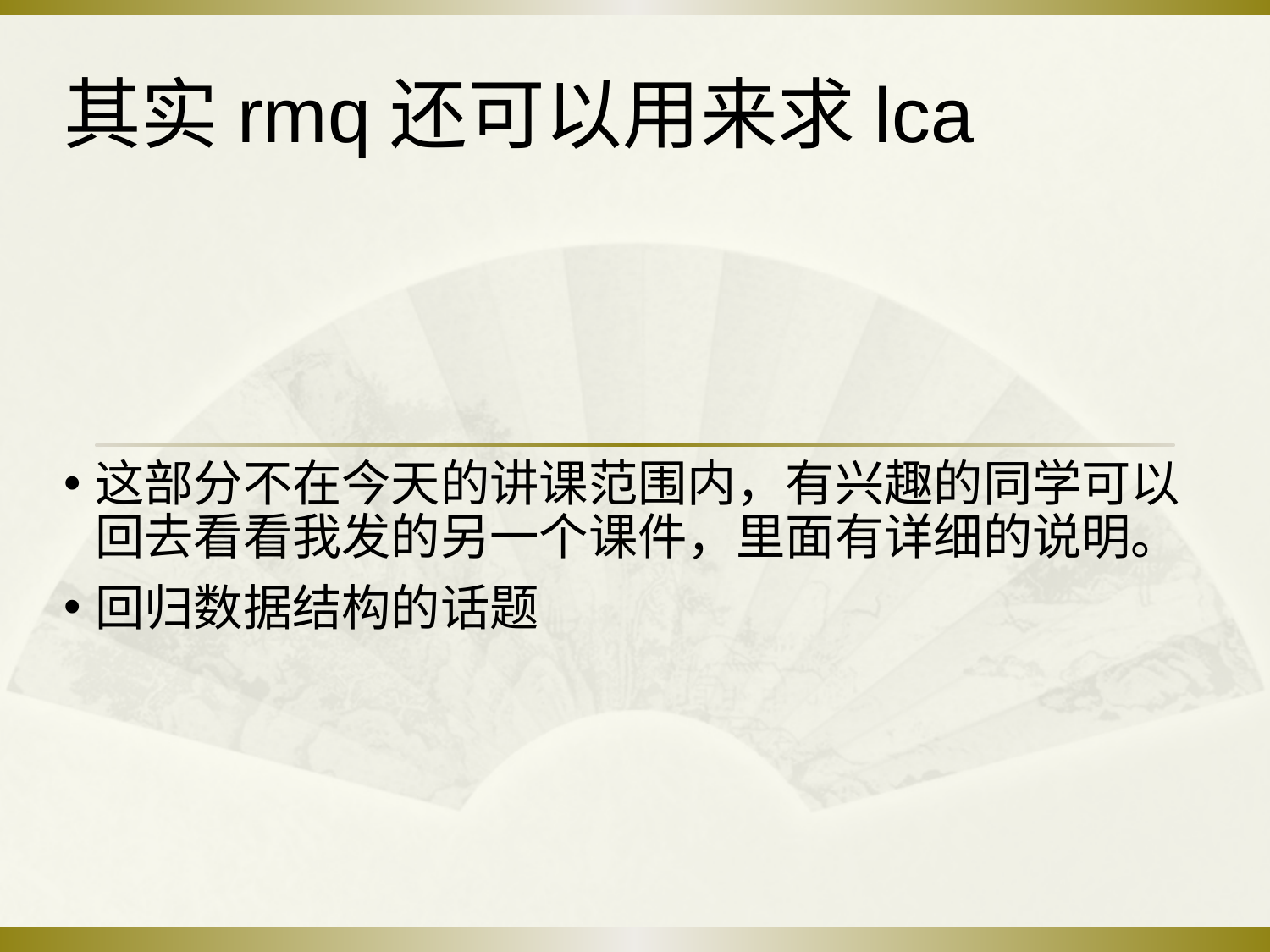

# 其实rmq还可以用来求lca
这部分不在今天的讲课范围内，有兴趣的同学可以回去看看我发的另一个课件，里面有详细的说明。
回归数据结构的话题